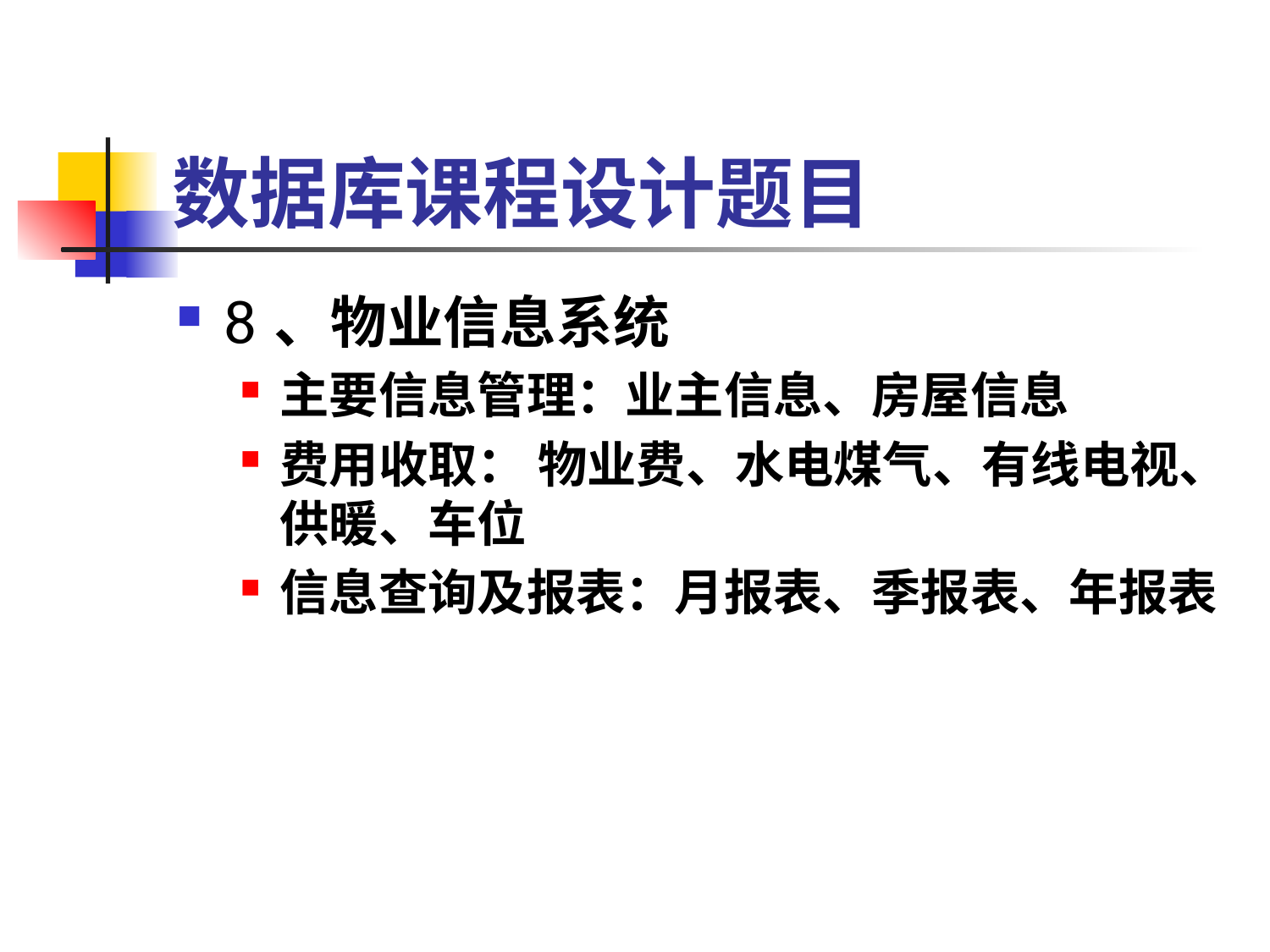

# 数据库课程设计题目
8、物业信息系统
主要信息管理：业主信息、房屋信息
费用收取： 物业费、水电煤气、有线电视、供暖、车位
信息查询及报表：月报表、季报表、年报表
16